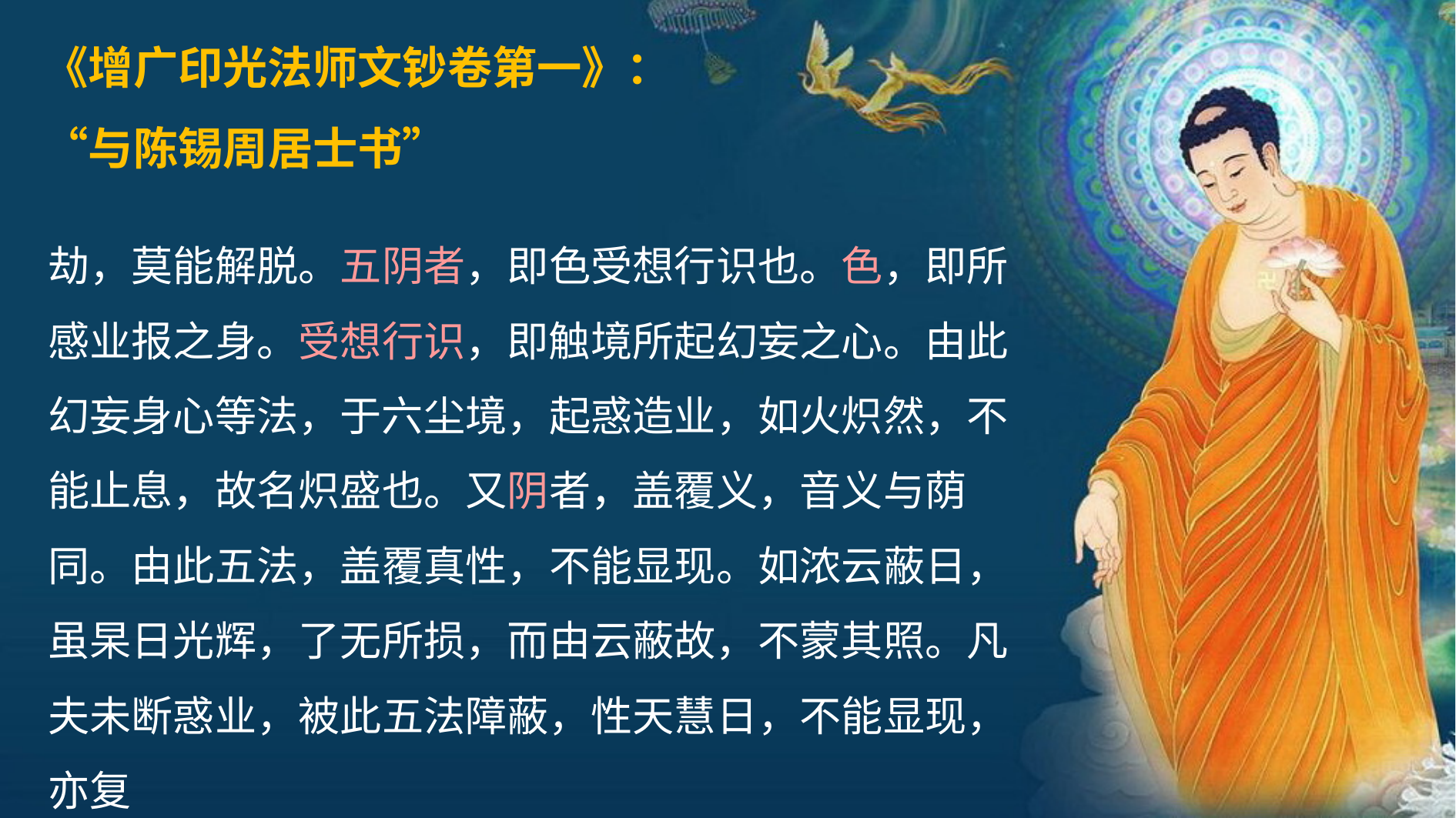

《增广印光法师文钞卷第一》：“与陈锡周居士书”
劫，莫能解脱。五阴者，即色受想行识也。色，即所感业报之身。受想行识，即触境所起幻妄之心。由此幻妄身心等法，于六尘境，起惑造业，如火炽然，不能止息，故名炽盛也。又阴者，盖覆义，音义与荫同。由此五法，盖覆真性，不能显现。如浓云蔽日，虽杲日光辉，了无所损，而由云蔽故，不蒙其照。凡夫未断惑业，被此五法障蔽，性天慧日，不能显现，亦复